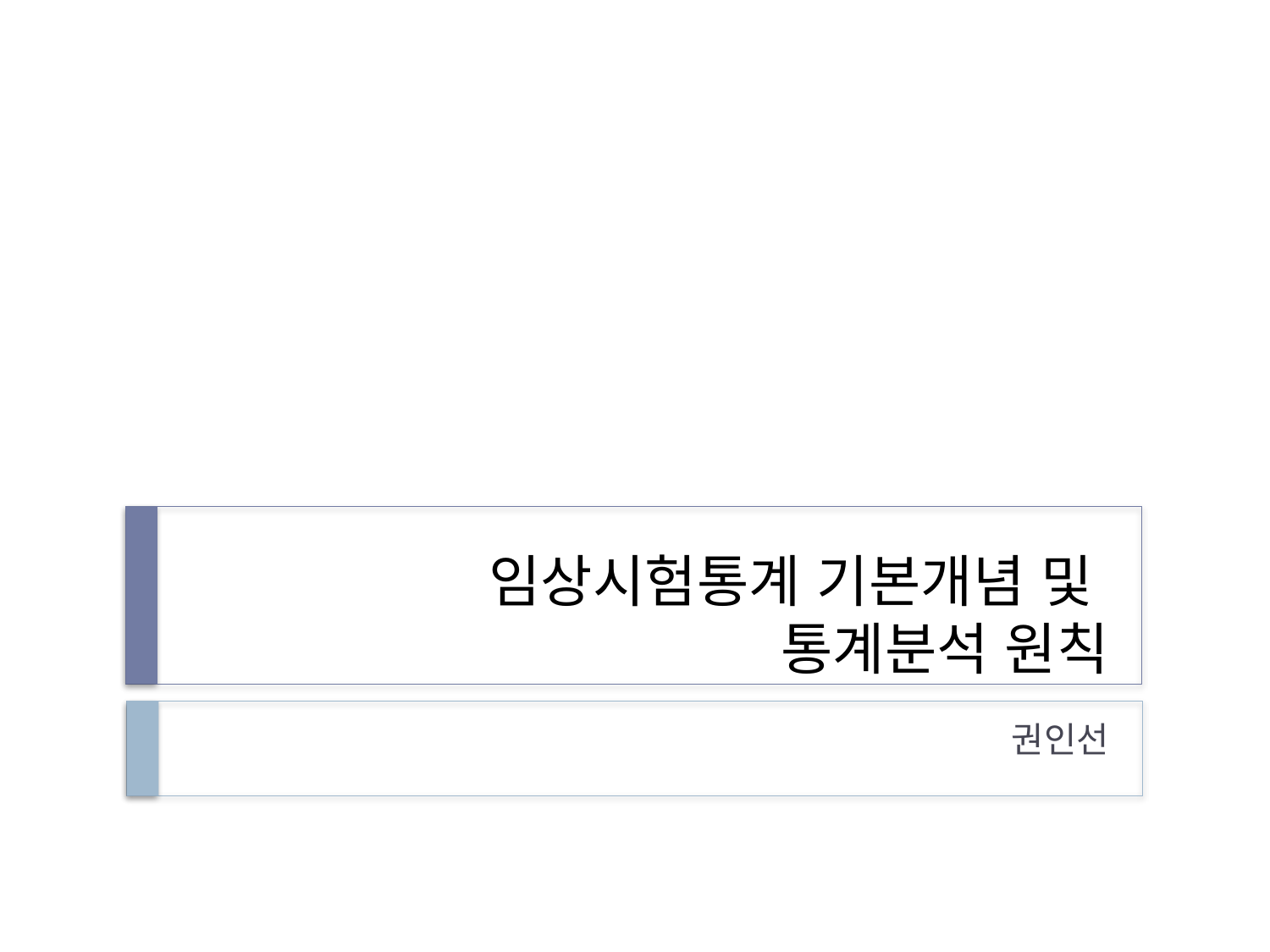

# 임상시험통계 기본개념 및 통계분석 원칙
권인선